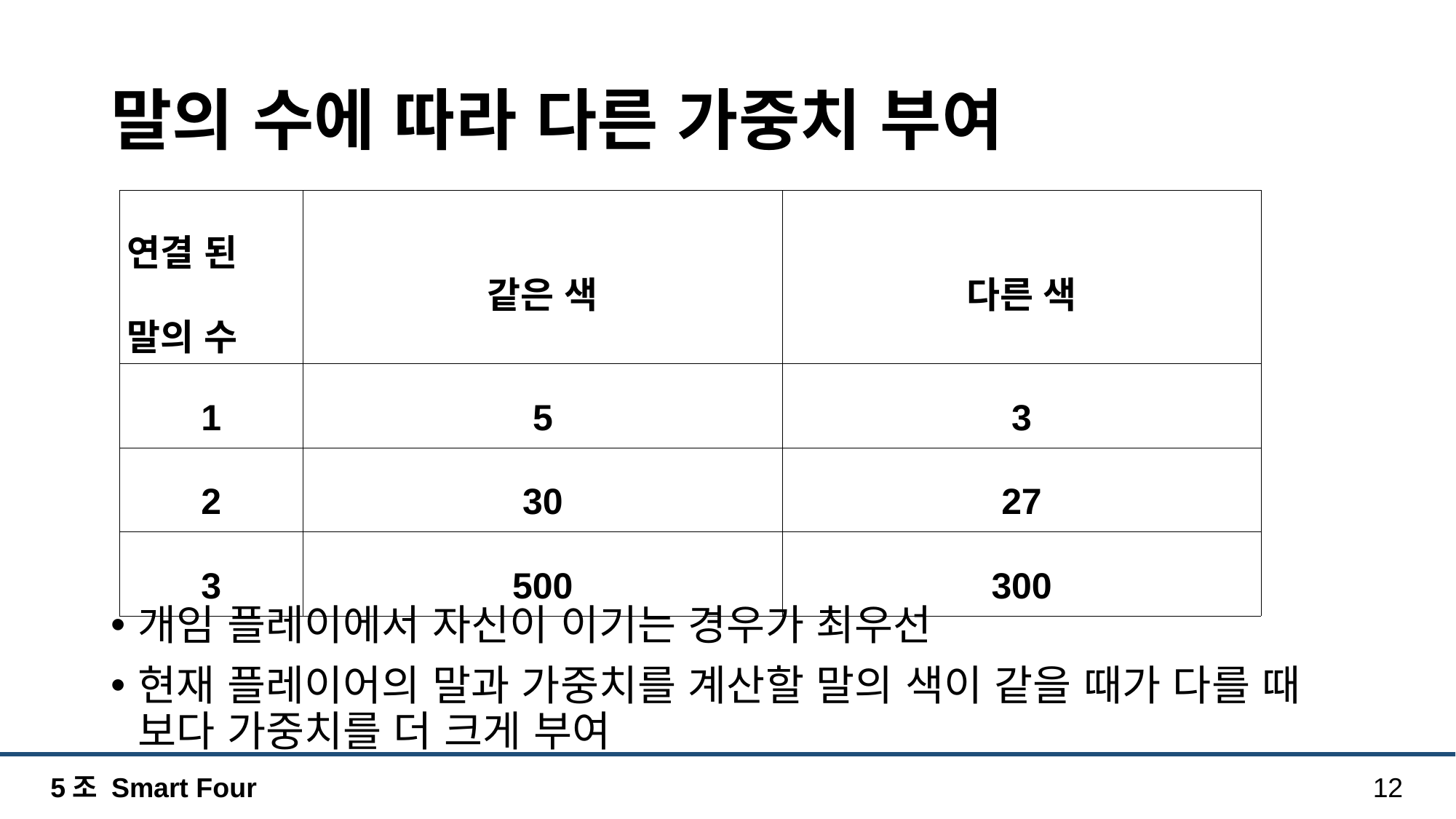

# 말의 수에 따라 다른 가중치 부여
| 연결 된 말의 수 | 같은 색 | 다른 색 |
| --- | --- | --- |
| 1 | 5 | 3 |
| 2 | 30 | 27 |
| 3 | 500 | 300 |
개임 플레이에서 자신이 이기는 경우가 최우선
현재 플레이어의 말과 가중치를 계산할 말의 색이 같을 때가 다를 때 보다 가중치를 더 크게 부여